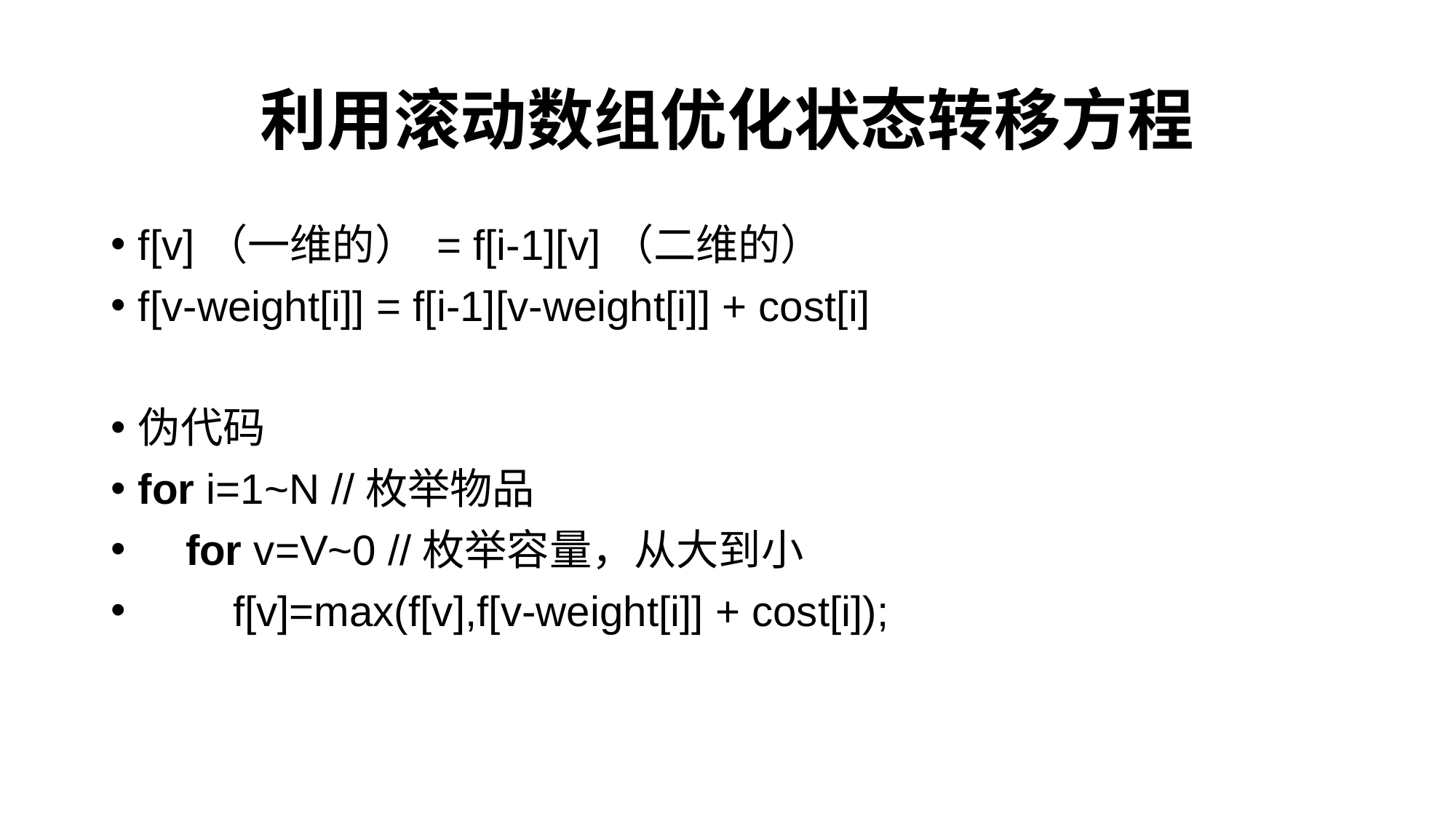

# 利用滚动数组优化状态转移方程
f[v]（一维的） = f[i-1][v]（二维的）
f[v-weight[i]] = f[i-1][v-weight[i]] + cost[i]

伪代码
for i=1~N //枚举物品
    for v=V~0 //枚举容量，从大到小
        f[v]=max(f[v],f[v-weight[i]] + cost[i]);